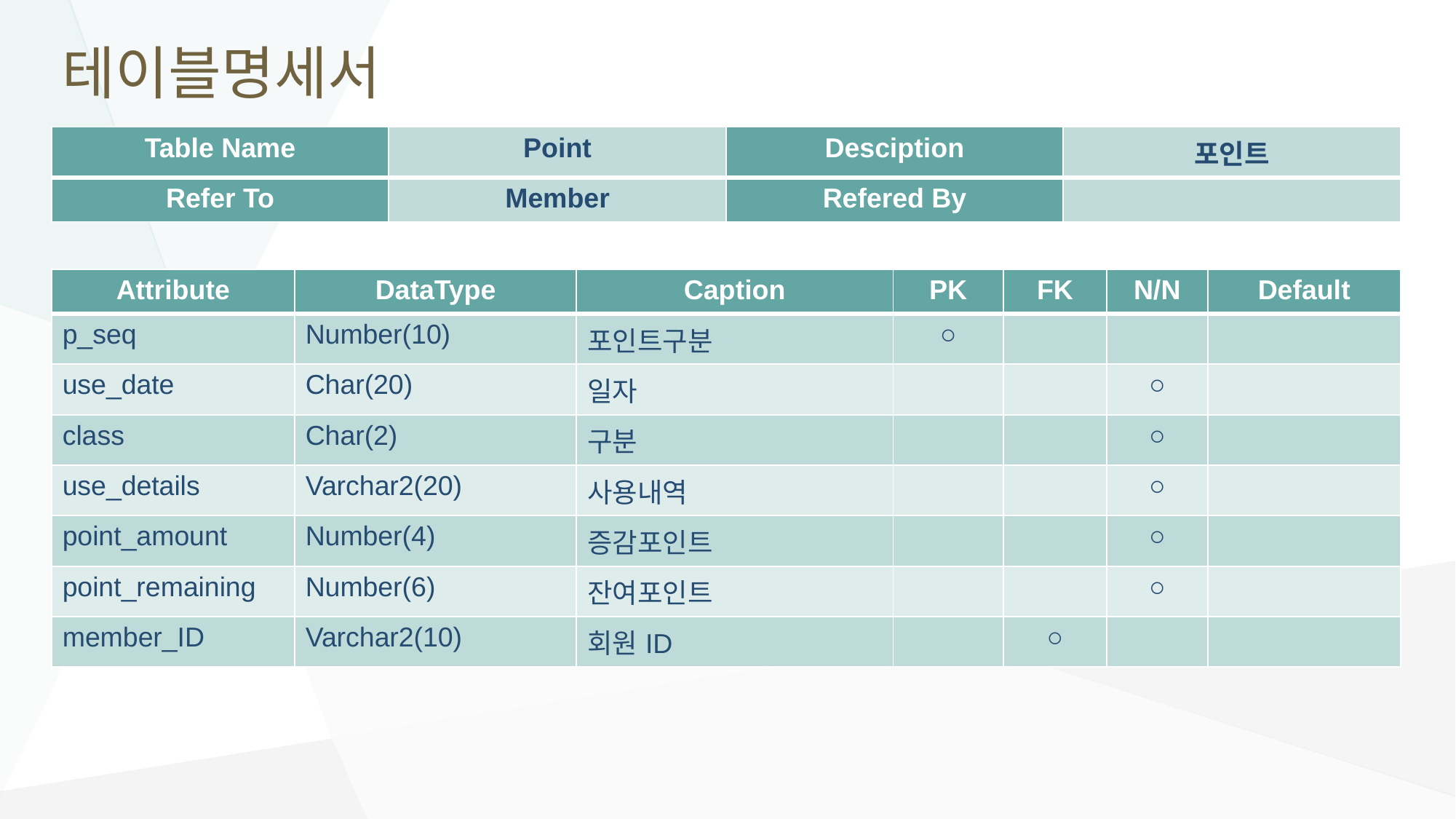

# 테이블명세서
| Table Name | Point | Desciption | 포인트 |
| --- | --- | --- | --- |
| Refer To | Member | Refered By |  |
| Attribute | DataType | Caption | PK | FK | N/N | Default |
| --- | --- | --- | --- | --- | --- | --- |
| p\_seq | Number(10) | 포인트구분 | ○ |  |  |  |
| use\_date | Char(20) | 일자 |  |  | ○ |  |
| class | Char(2) | 구분 |  |  | ○ |  |
| use\_details | Varchar2(20) | 사용내역 |  |  | ○ |  |
| point\_amount | Number(4) | 증감포인트 |  |  | ○ |  |
| point\_remaining | Number(6) | 잔여포인트 |  |  | ○ |  |
| member\_ID | Varchar2(10) | 회원ID |  | ○ |  |  |